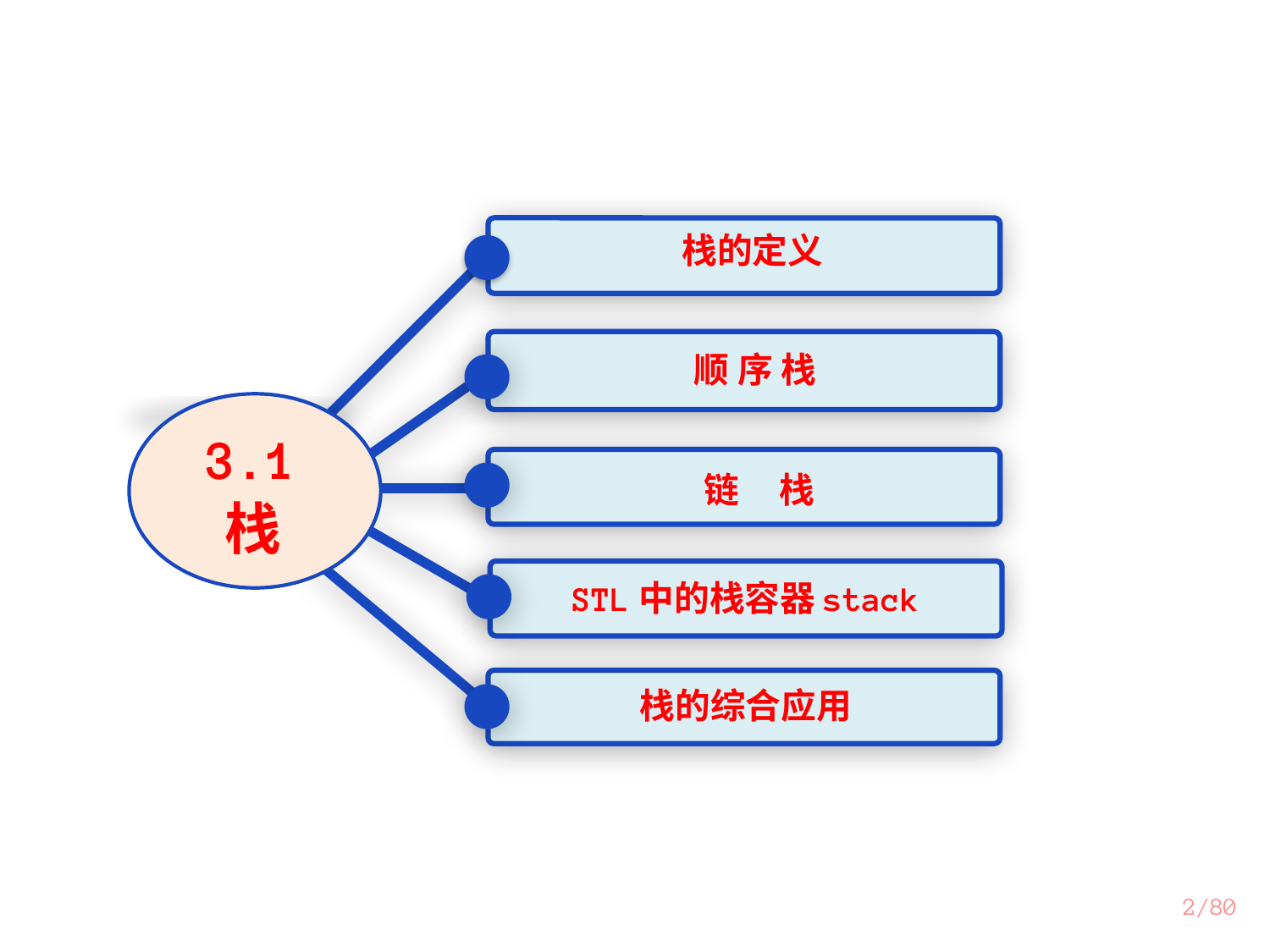

栈的定义

顺 序 栈

3.1
栈

链     栈

STL中的栈容器stack

栈的综合应用

2/80